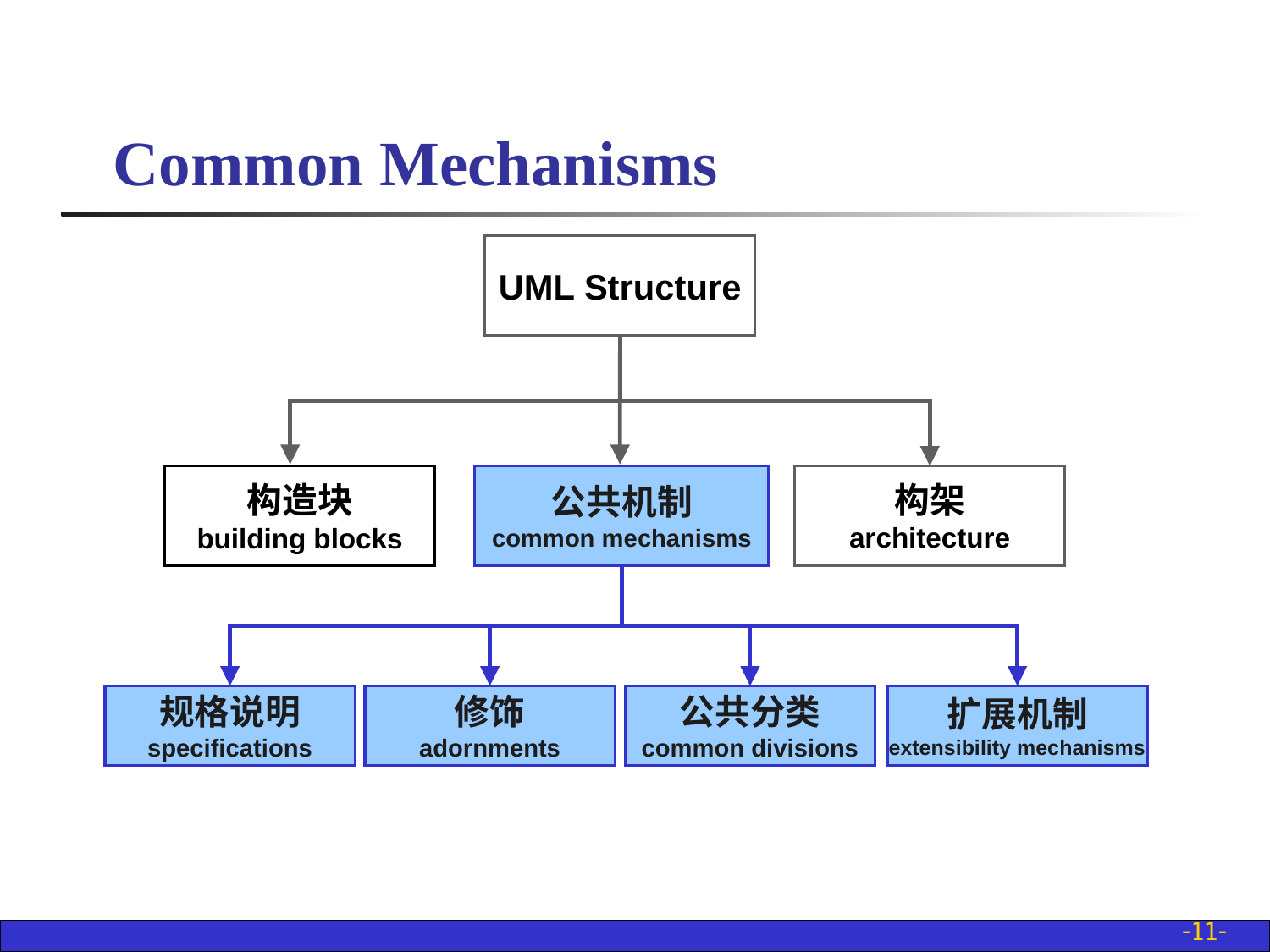

Common Mechanisms
UML Structure
公共机制
common mechanisms
构架
architecture
构造块
building blocks
规格说明
specifications
修饰
adornments
公共分类
common divisions
扩展机制
extensibility mechanisms
-11-